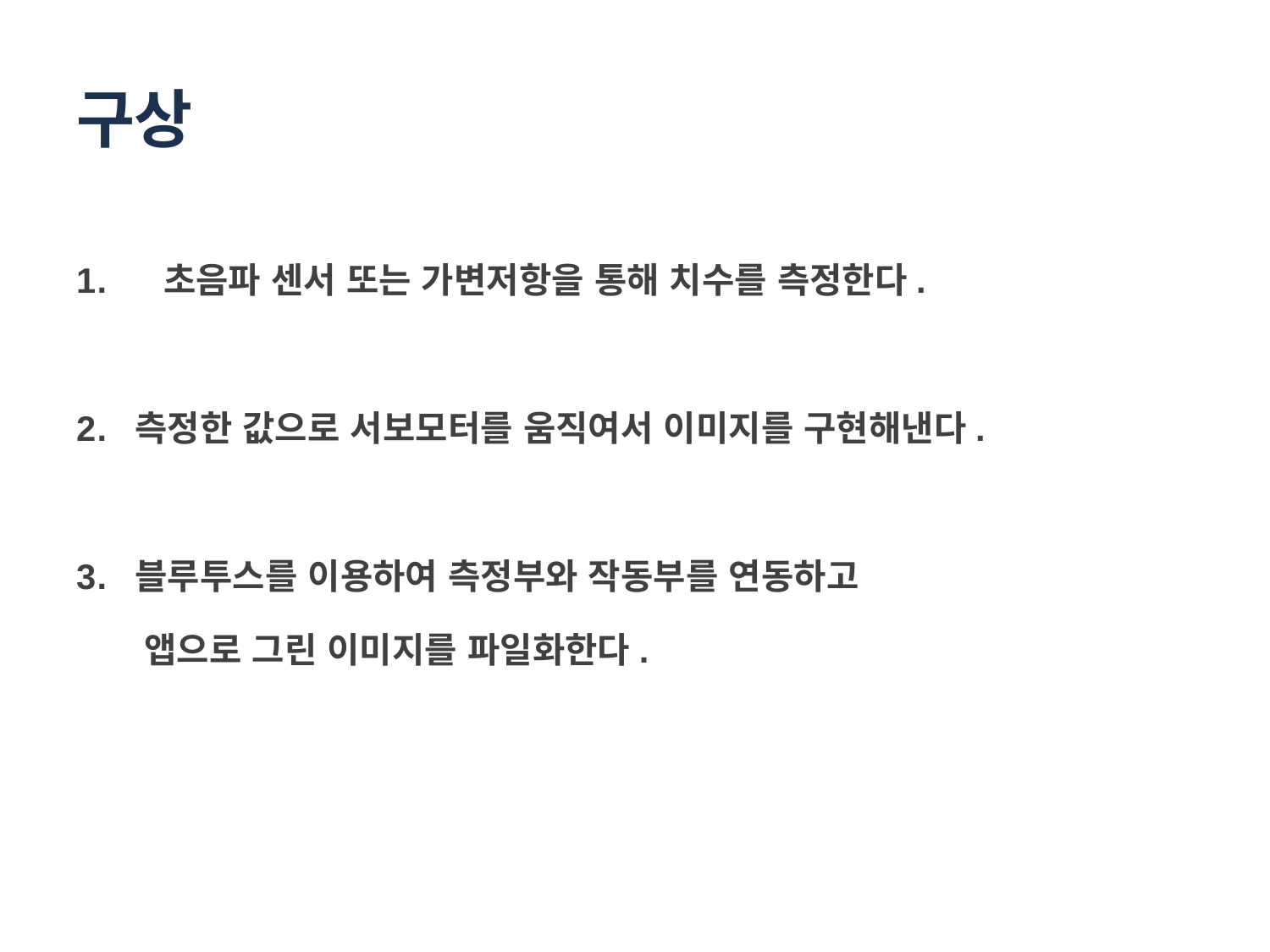

# 구상
초음파 센서 또는 가변저항을 통해 치수를 측정한다.

측정한 값으로 서보모터를 움직여서 이미지를 구현해낸다.

블루투스를 이용하여 측정부와 작동부를 연동하고
      앱으로 그린 이미지를 파일화한다.